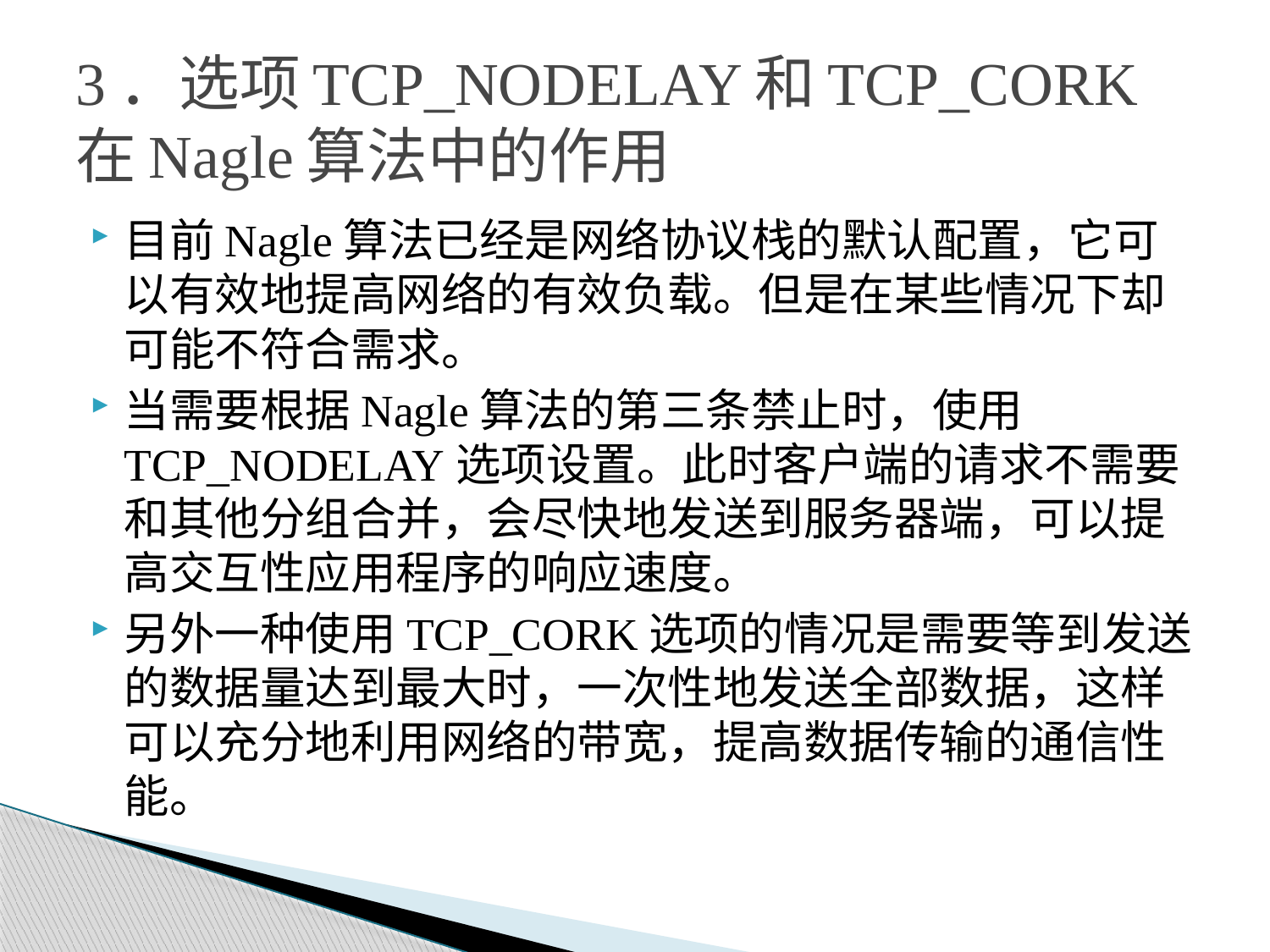

# 3．选项TCP_NODELAY和TCP_CORK在Nagle算法中的作用
目前Nagle算法已经是网络协议栈的默认配置，它可以有效地提高网络的有效负载。但是在某些情况下却可能不符合需求。
当需要根据Nagle算法的第三条禁止时，使用TCP_NODELAY选项设置。此时客户端的请求不需要和其他分组合并，会尽快地发送到服务器端，可以提高交互性应用程序的响应速度。
另外一种使用TCP_CORK选项的情况是需要等到发送的数据量达到最大时，一次性地发送全部数据，这样可以充分地利用网络的带宽，提高数据传输的通信性能。